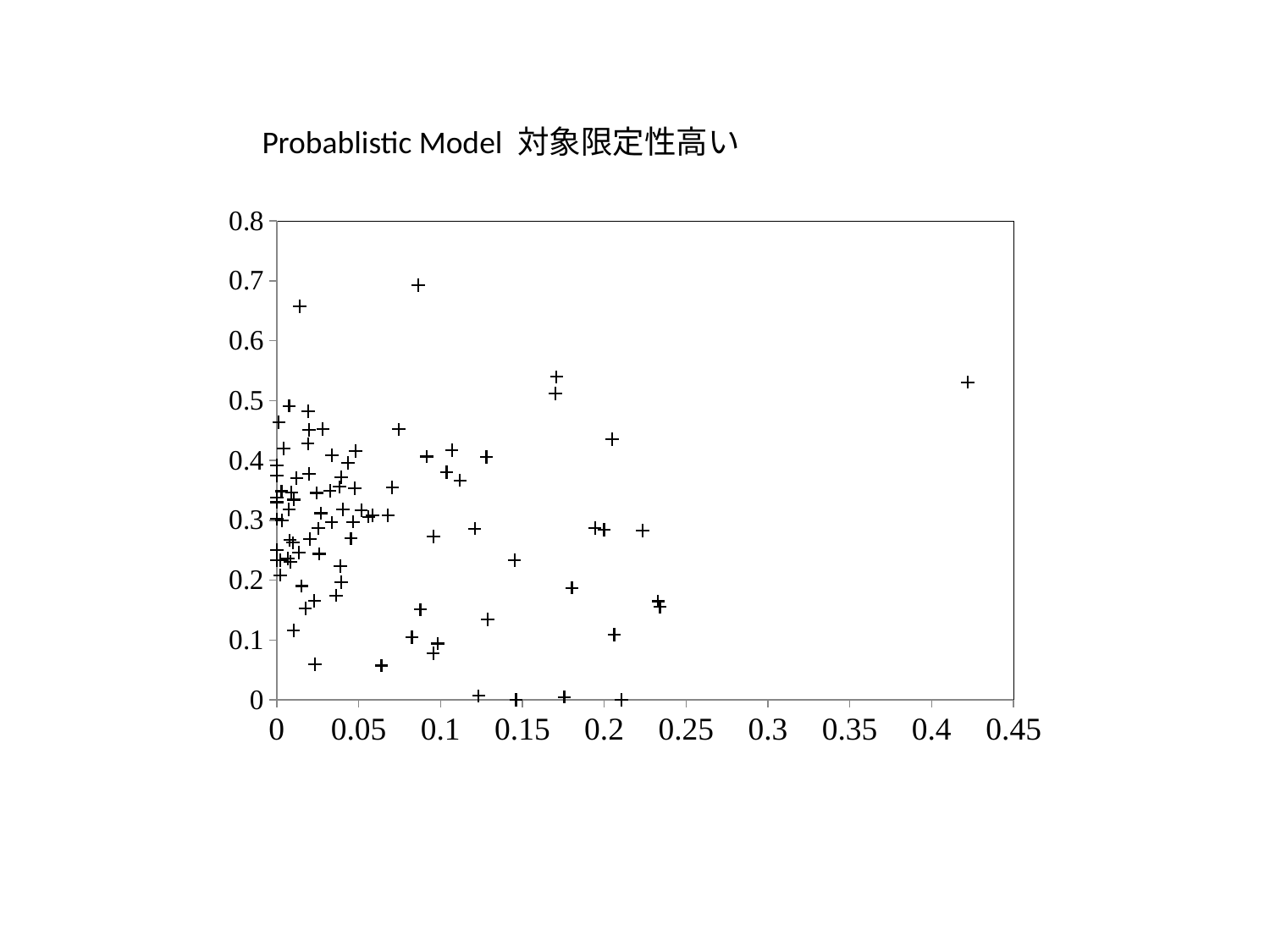

Probablistic Model 対象限定性高い

### Chart

| Category | followee |
|---|---|